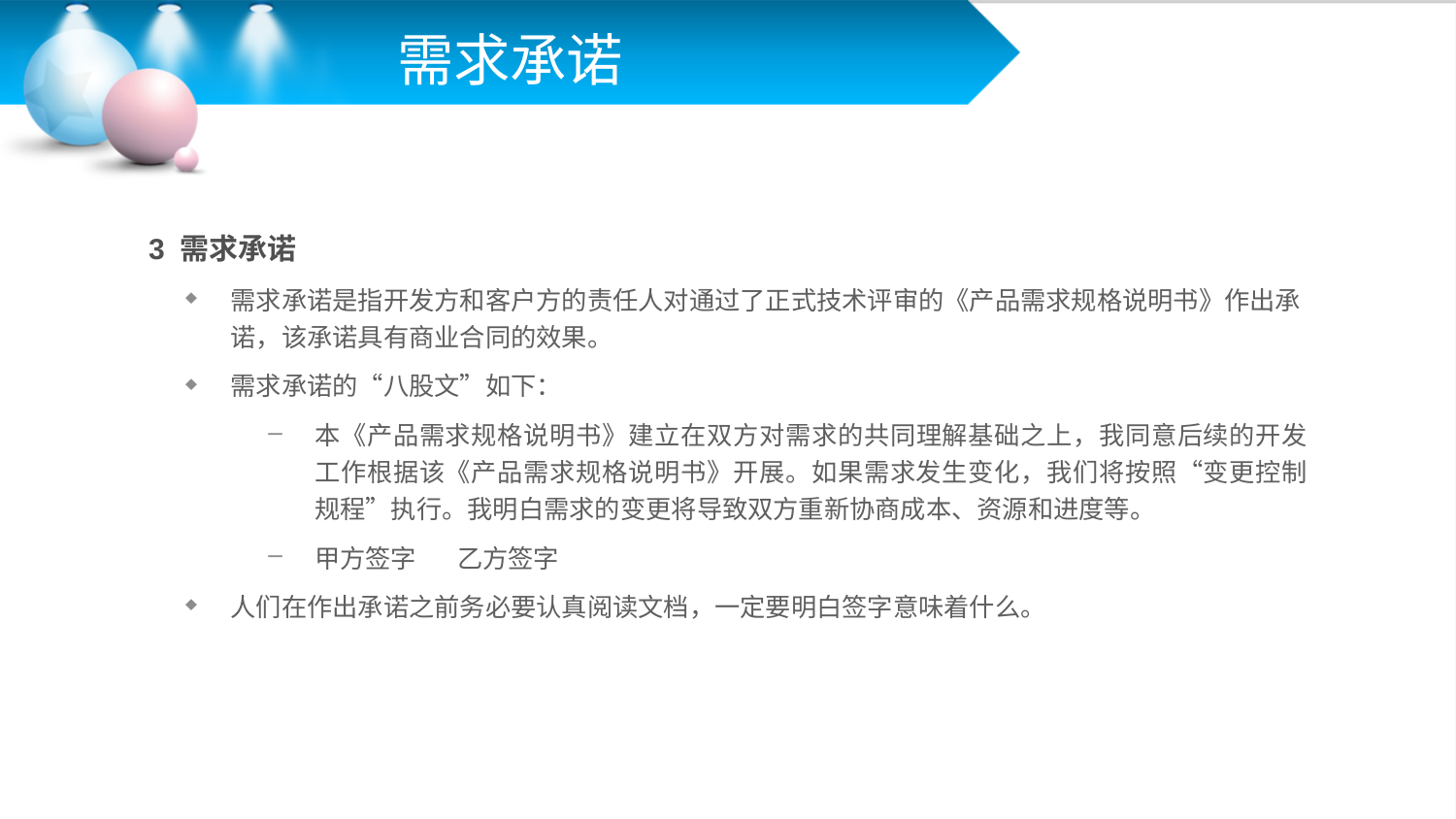

需求承诺
3 需求承诺
需求承诺是指开发方和客户方的责任人对通过了正式技术评审的《产品需求规格说明书》作出承诺，该承诺具有商业合同的效果。
需求承诺的“八股文”如下：
本《产品需求规格说明书》建立在双方对需求的共同理解基础之上，我同意后续的开发工作根据该《产品需求规格说明书》开展。如果需求发生变化，我们将按照“变更控制规程”执行。我明白需求的变更将导致双方重新协商成本、资源和进度等。
甲方签字       乙方签字
人们在作出承诺之前务必要认真阅读文档，一定要明白签字意味着什么。